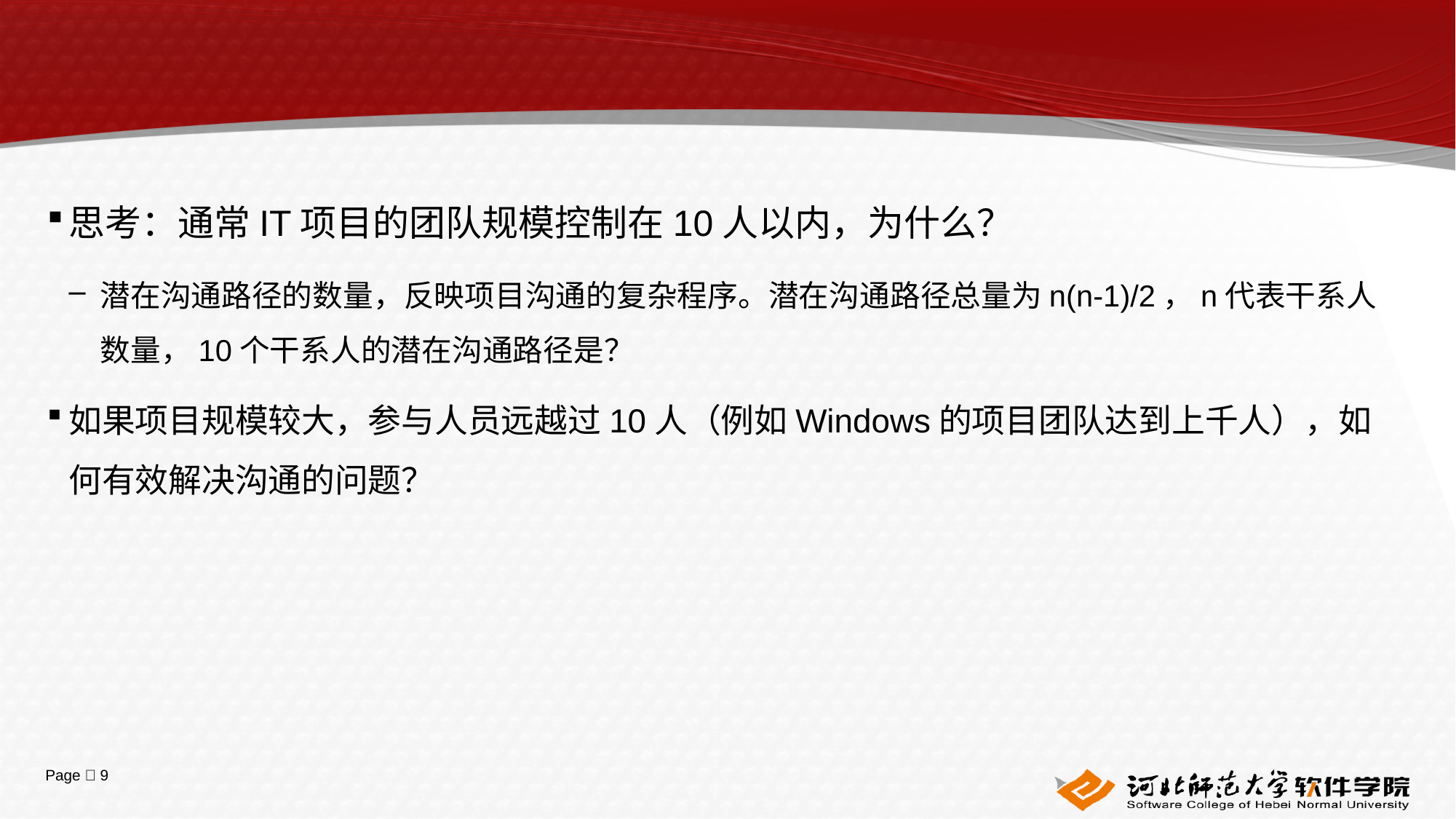

#
思考：通常IT项目的团队规模控制在10人以内，为什么？
潜在沟通路径的数量，反映项目沟通的复杂程序。潜在沟通路径总量为n(n-1)/2，n代表干系人数量，10个干系人的潜在沟通路径是？
如果项目规模较大，参与人员远越过10人（例如Windows的项目团队达到上千人），如何有效解决沟通的问题？